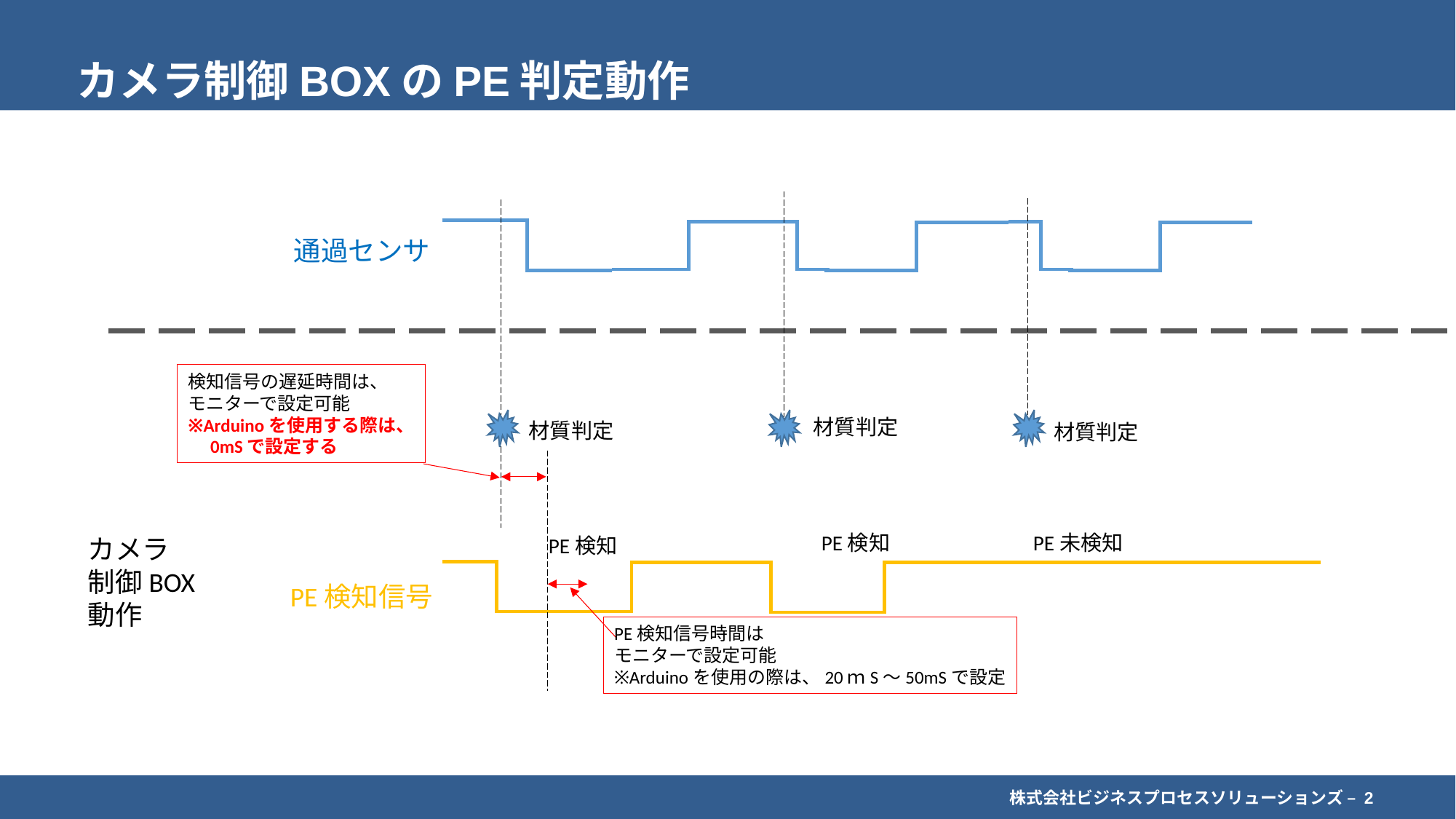

# カメラ制御BOXのPE判定動作
通過センサ
検知信号の遅延時間は、
モニターで設定可能
※Arduinoを使用する際は、
　0mSで設定する
材質判定

材質判定
材質判定
PE未検知
PE検知
カメラ
制御BOX
動作
PE検知
PE検知信号
PE検知信号時間は
モニターで設定可能
※Arduinoを使用の際は、20ｍS～50mSで設定
株式会社ビジネスプロセスソリューションズ – 2